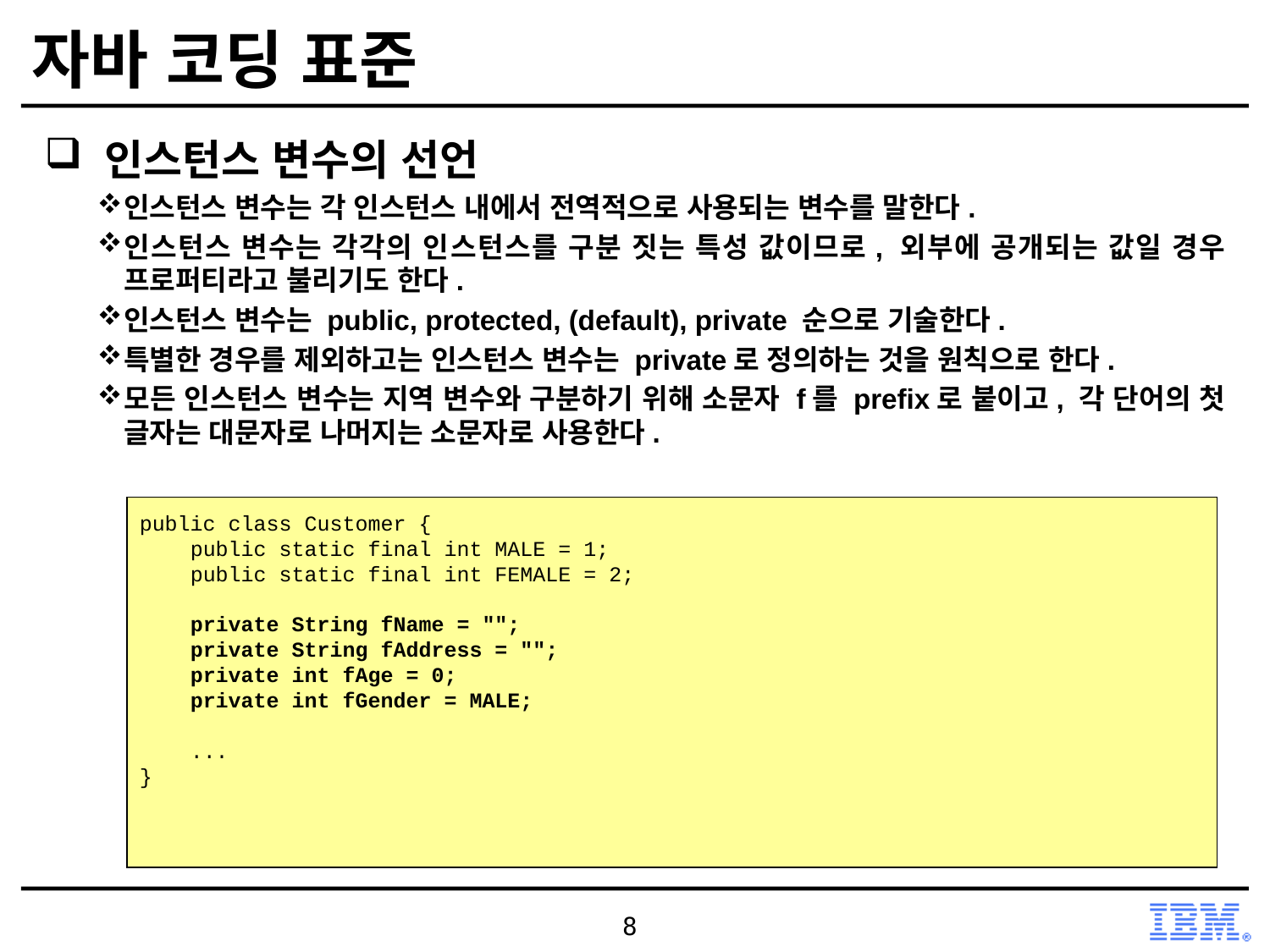

# 자바 코딩 표준
 인스턴스 변수의 선언
인스턴스 변수는 각 인스턴스 내에서 전역적으로 사용되는 변수를 말한다.
인스턴스 변수는 각각의 인스턴스를 구분 짓는 특성 값이므로, 외부에 공개되는 값일 경우 프로퍼티라고 불리기도 한다.
인스턴스 변수는 public, protected, (default), private 순으로 기술한다.
특별한 경우를 제외하고는 인스턴스 변수는 private로 정의하는 것을 원칙으로 한다.
모든 인스턴스 변수는 지역 변수와 구분하기 위해 소문자 f를 prefix로 붙이고, 각 단어의 첫 글자는 대문자로 나머지는 소문자로 사용한다.
public class Customer {
    public static final int MALE = 1;
    public static final int FEMALE = 2;

    private String fName = "";
    private String fAddress = "";
    private int fAge = 0;
    private int fGender = MALE;

    ...
}
8